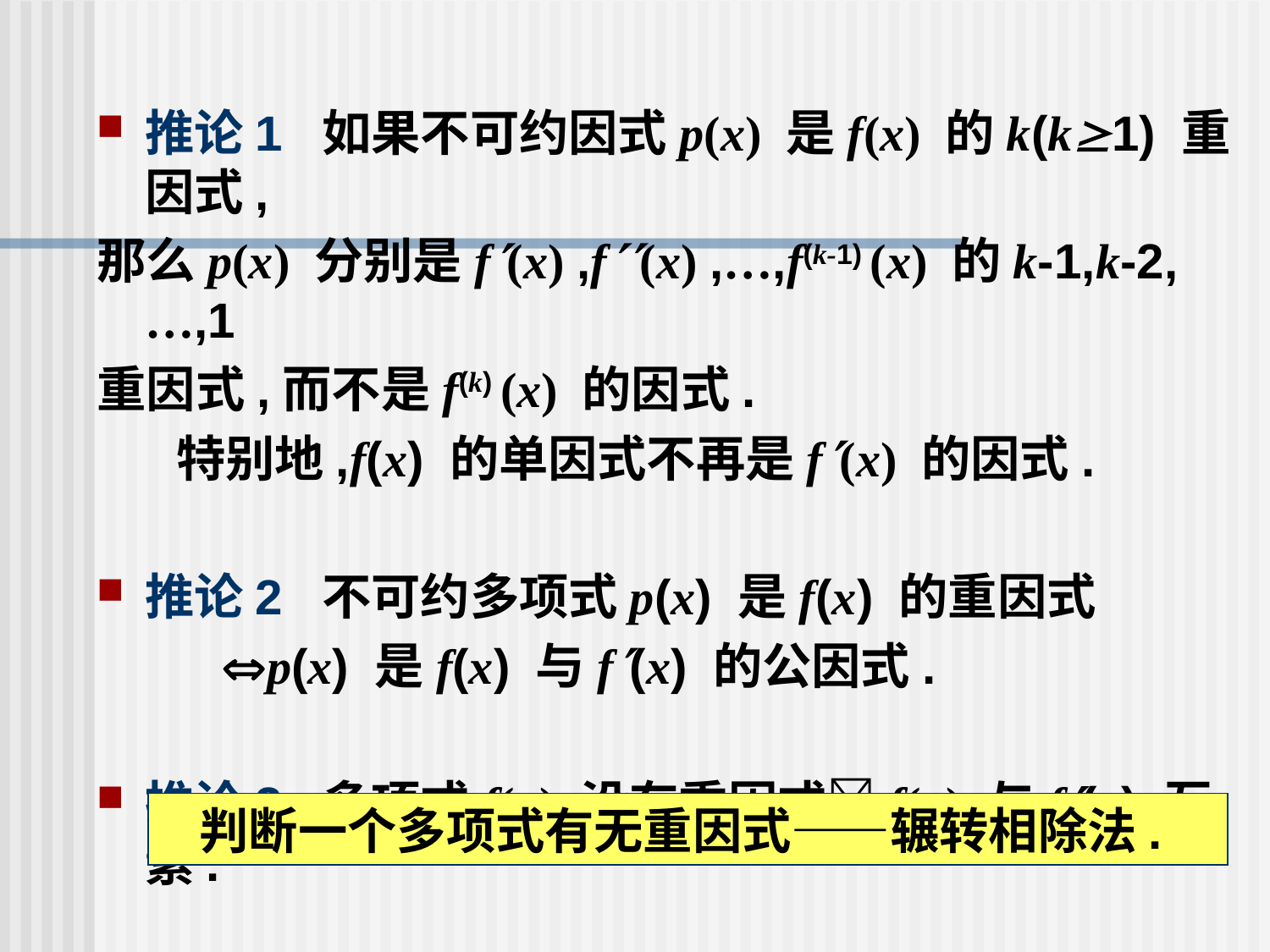

推论1  如果不可约因式p(x) 是f(x) 的k(k≥1) 重因式,
那么p(x) 分别是f′(x) ,f′′(x) ,…,f(k-1) (x) 的k-1,k-2,…,1
重因式,而不是f(k) (x) 的因式.
      特别地,f(x) 的单因式不再是f′(x) 的因式.

推论2  不可约多项式p(x) 是f(x) 的重因式
         ⇔p(x) 是f(x) 与f′(x) 的公因式.

推论3  多项式f(x) 没有重因式⇔f(x) 与f′(x) 互素.
判断一个多项式有无重因式——辗转相除法.